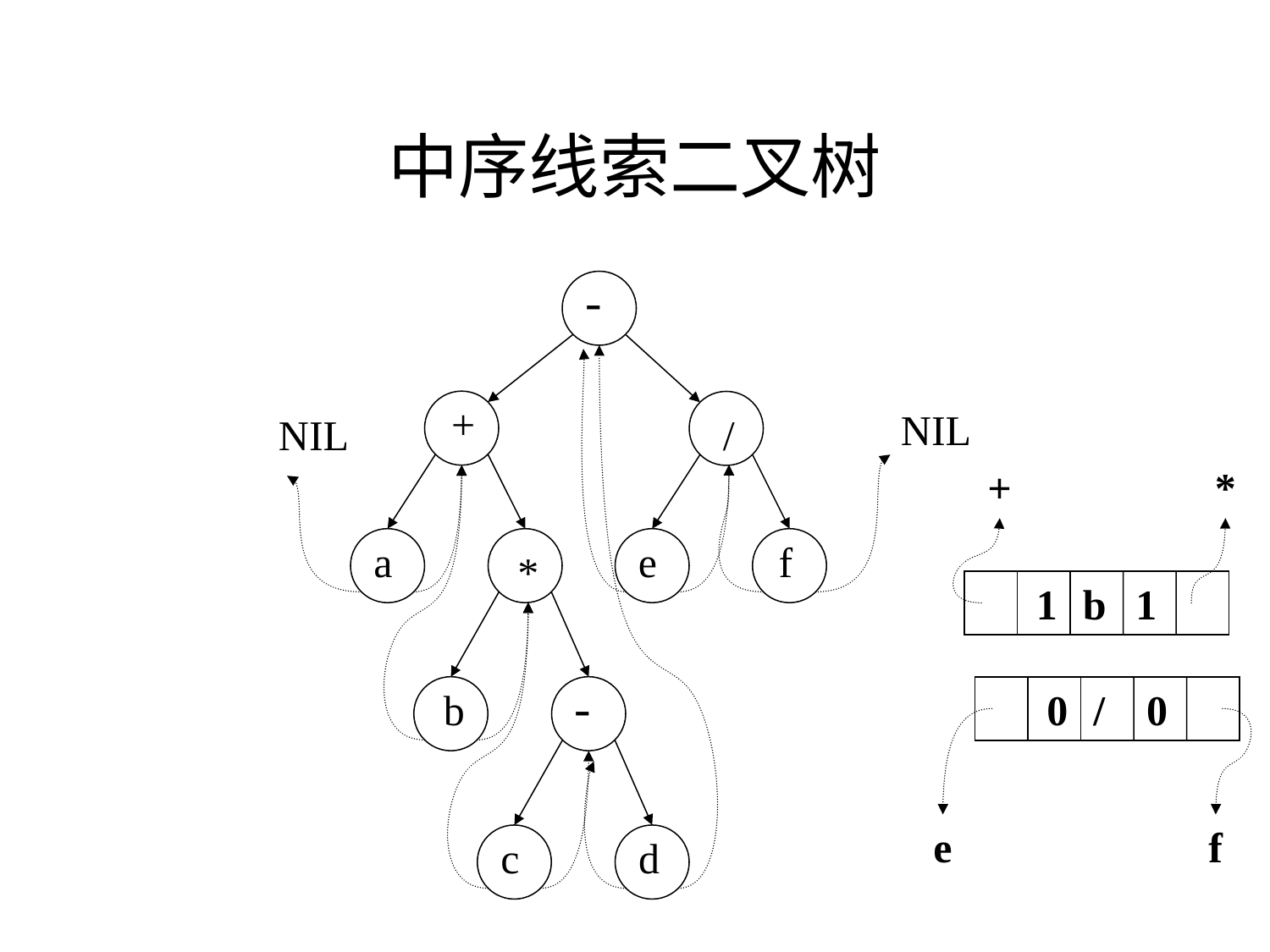

# 中序线索二叉树
-

+

/

a

e

f
*
-

b

c

d
NIL
NIL
+
*

1
b
1

0
/
0

e
f